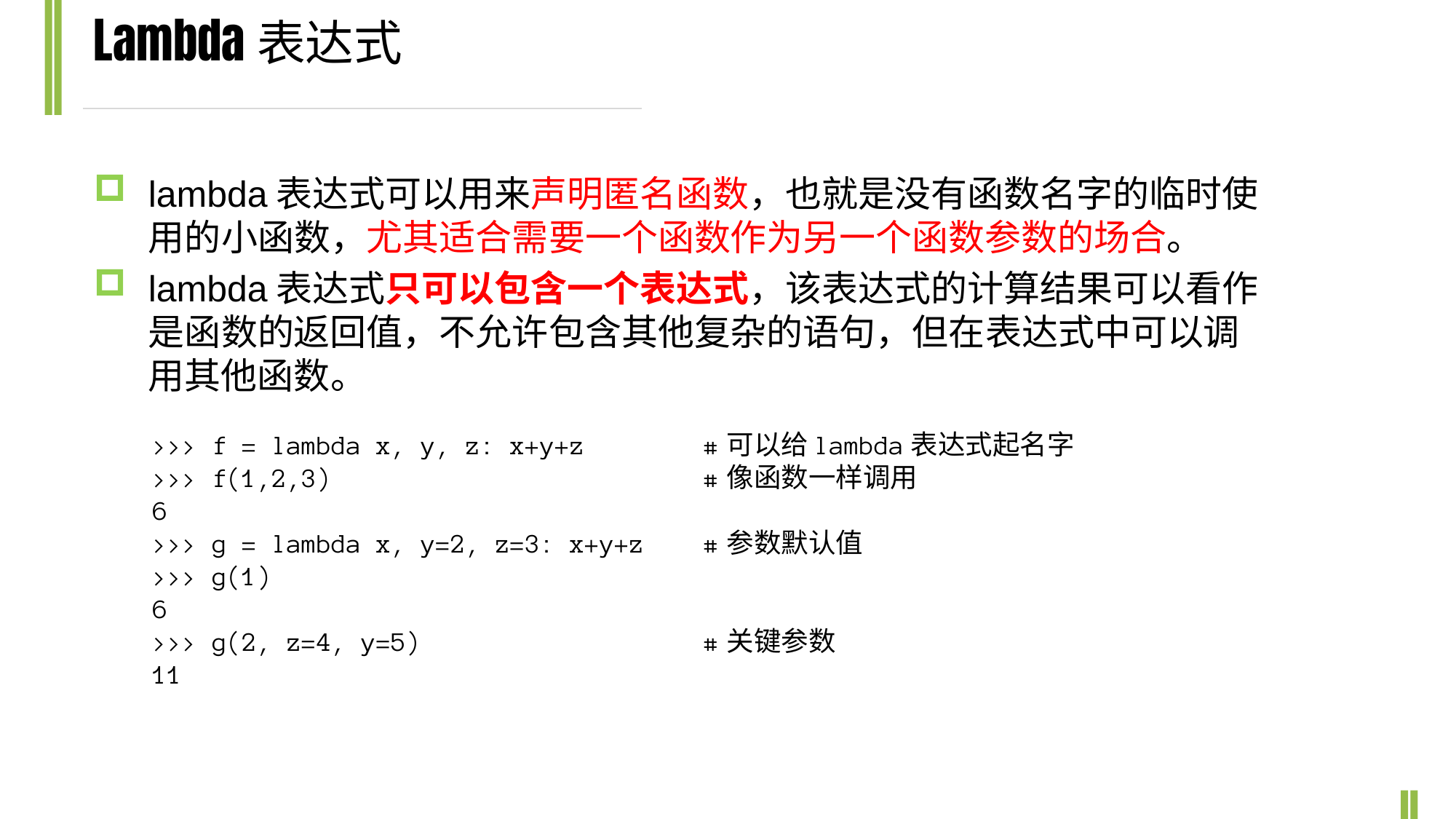

Lambda表达式

lambda表达式可以用来声明匿名函数，也就是没有函数名字的临时使用的小函数，尤其适合需要一个函数作为另一个函数参数的场合。
lambda表达式只可以包含一个表达式，该表达式的计算结果可以看作是函数的返回值，不允许包含其他复杂的语句，但在表达式中可以调用其他函数。

>>> f = lambda x, y, z: x+y+z        #可以给lambda表达式起名字
>>> f(1,2,3)                         #像函数一样调用
6
>>> g = lambda x, y=2, z=3: x+y+z    #参数默认值
>>> g(1)
6
>>> g(2, z=4, y=5)                   #关键参数
11